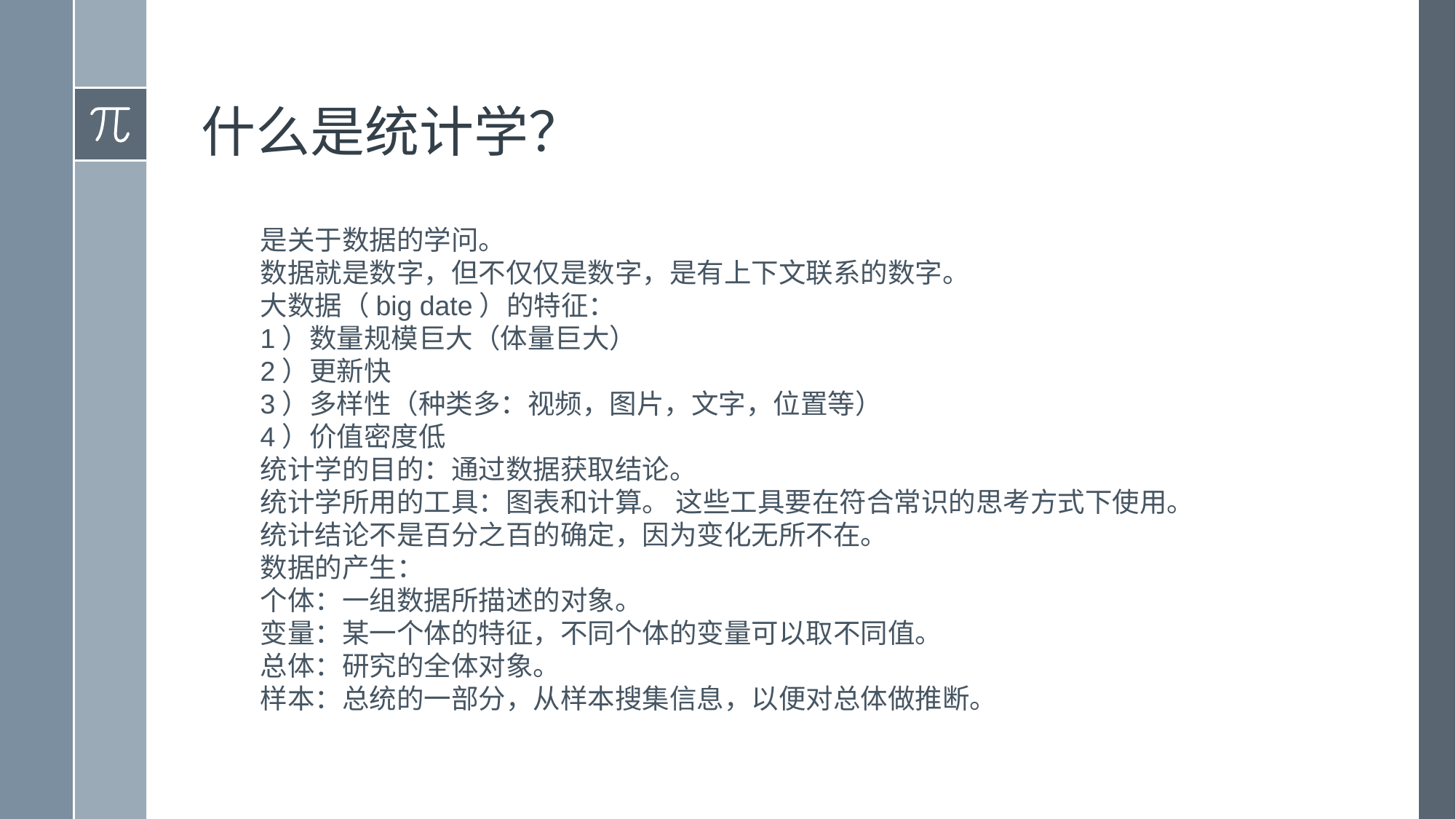

# 什么是统计学？
是关于数据的学问。
数据就是数字，但不仅仅是数字，是有上下文联系的数字。
大数据（big date）的特征：
1）数量规模巨大（体量巨大）
2）更新快
3）多样性（种类多：视频，图片，文字，位置等）
4）价值密度低
统计学的目的：通过数据获取结论。
统计学所用的工具：图表和计算。 这些工具要在符合常识的思考方式下使用。
统计结论不是百分之百的确定，因为变化无所不在。
数据的产生：
个体：一组数据所描述的对象。
变量：某一个体的特征，不同个体的变量可以取不同值。
总体：研究的全体对象。
样本：总统的一部分，从样本搜集信息，以便对总体做推断。